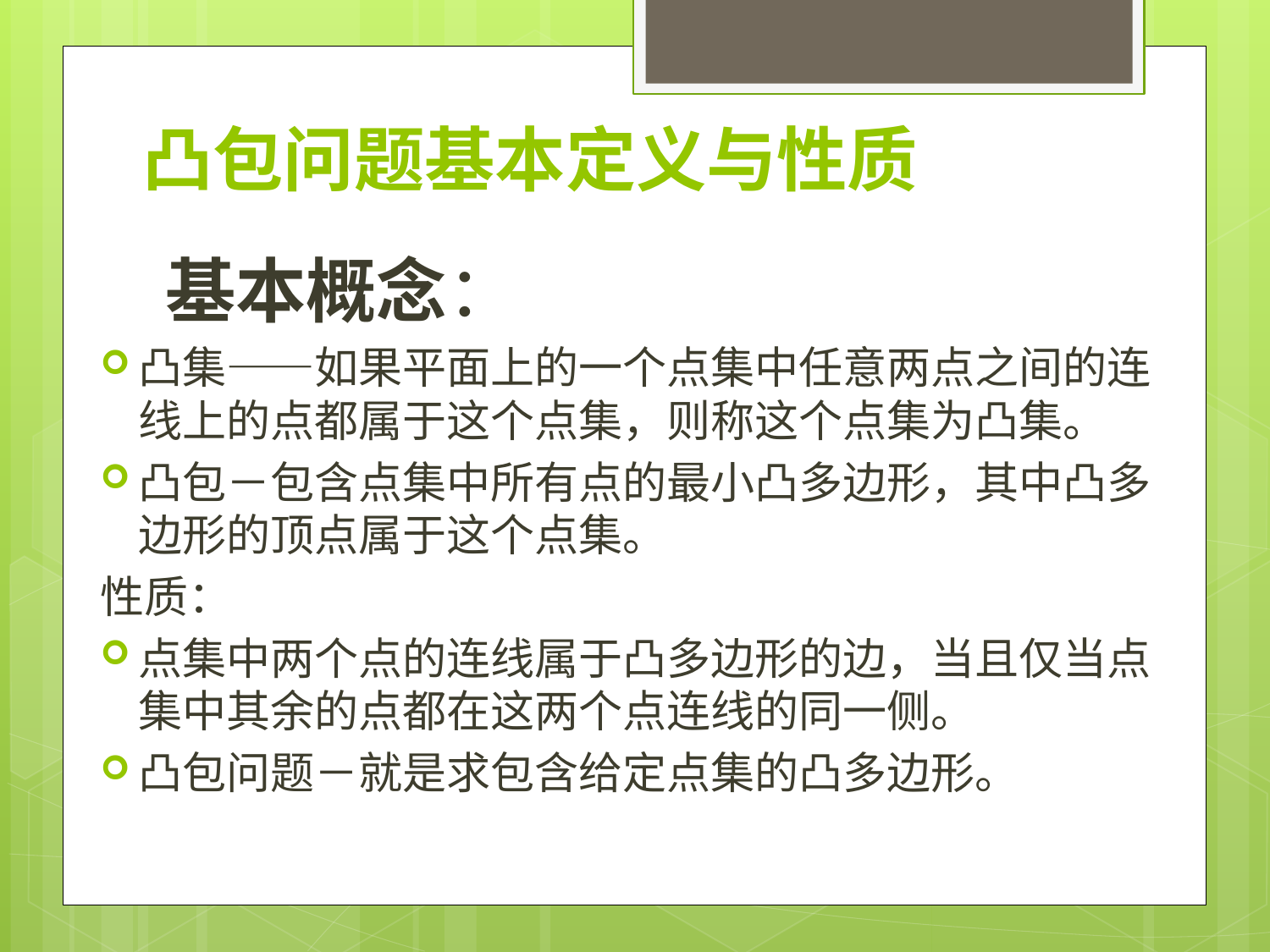

# 凸包问题基本定义与性质
   基本概念：
凸集——如果平面上的一个点集中任意两点之间的连线上的点都属于这个点集，则称这个点集为凸集。
凸包－包含点集中所有点的最小凸多边形，其中凸多边形的顶点属于这个点集。
性质：
点集中两个点的连线属于凸多边形的边，当且仅当点集中其余的点都在这两个点连线的同一侧。
凸包问题－就是求包含给定点集的凸多边形。